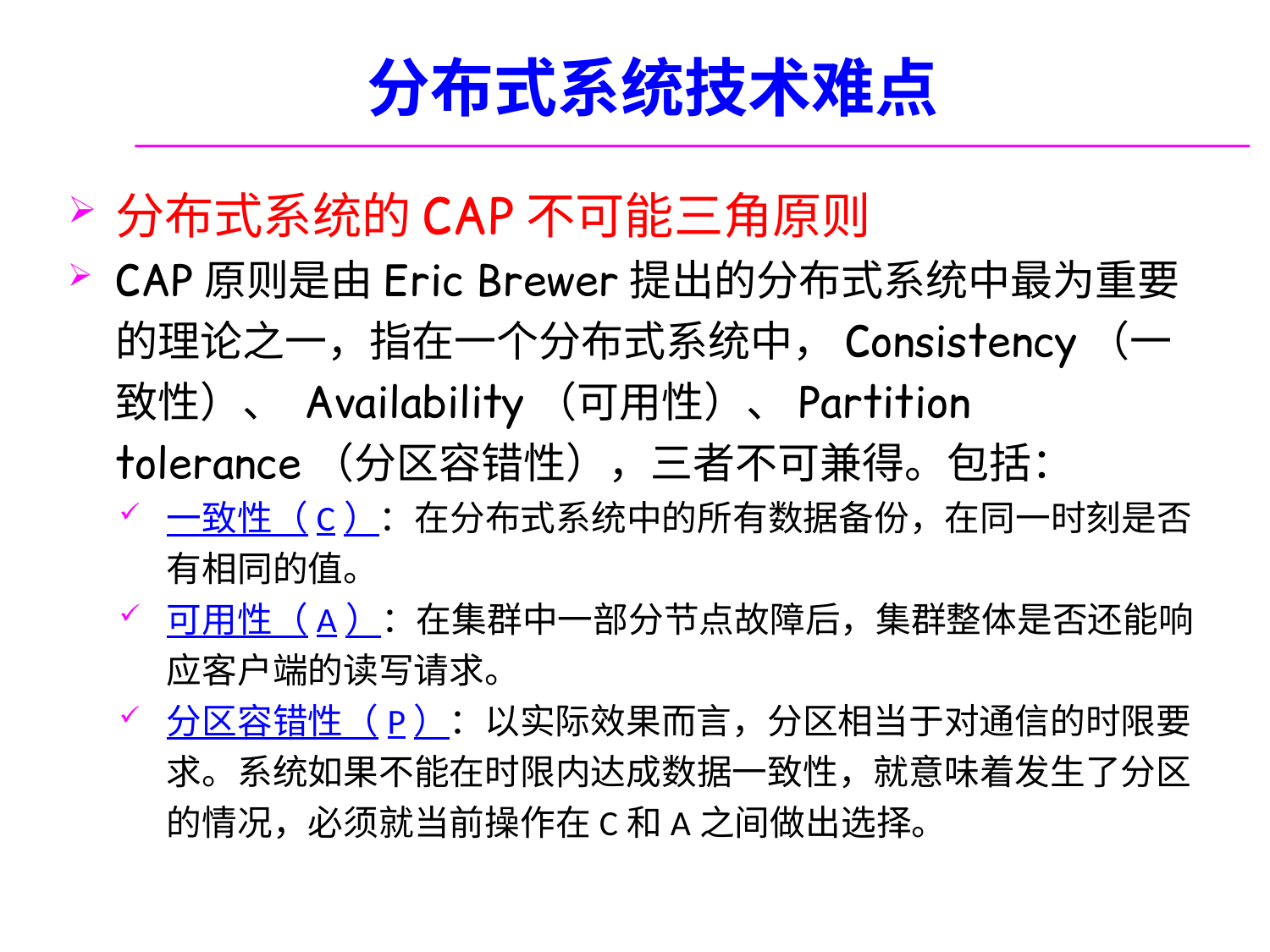

# 分布式系统技术难点
分布式系统的CAP不可能三角原则
CAP原则是由Eric Brewer提出的分布式系统中最为重要的理论之一，指在一个分布式系统中，Consistency（一致性）、 Availability（可用性）、Partition tolerance（分区容错性），三者不可兼得。包括：
一致性（C）：在分布式系统中的所有数据备份，在同一时刻是否有相同的值。
可用性（A）：在集群中一部分节点故障后，集群整体是否还能响应客户端的读写请求。
分区容错性（P）：以实际效果而言，分区相当于对通信的时限要求。系统如果不能在时限内达成数据一致性，就意味着发生了分区的情况，必须就当前操作在C和A之间做出选择。

41